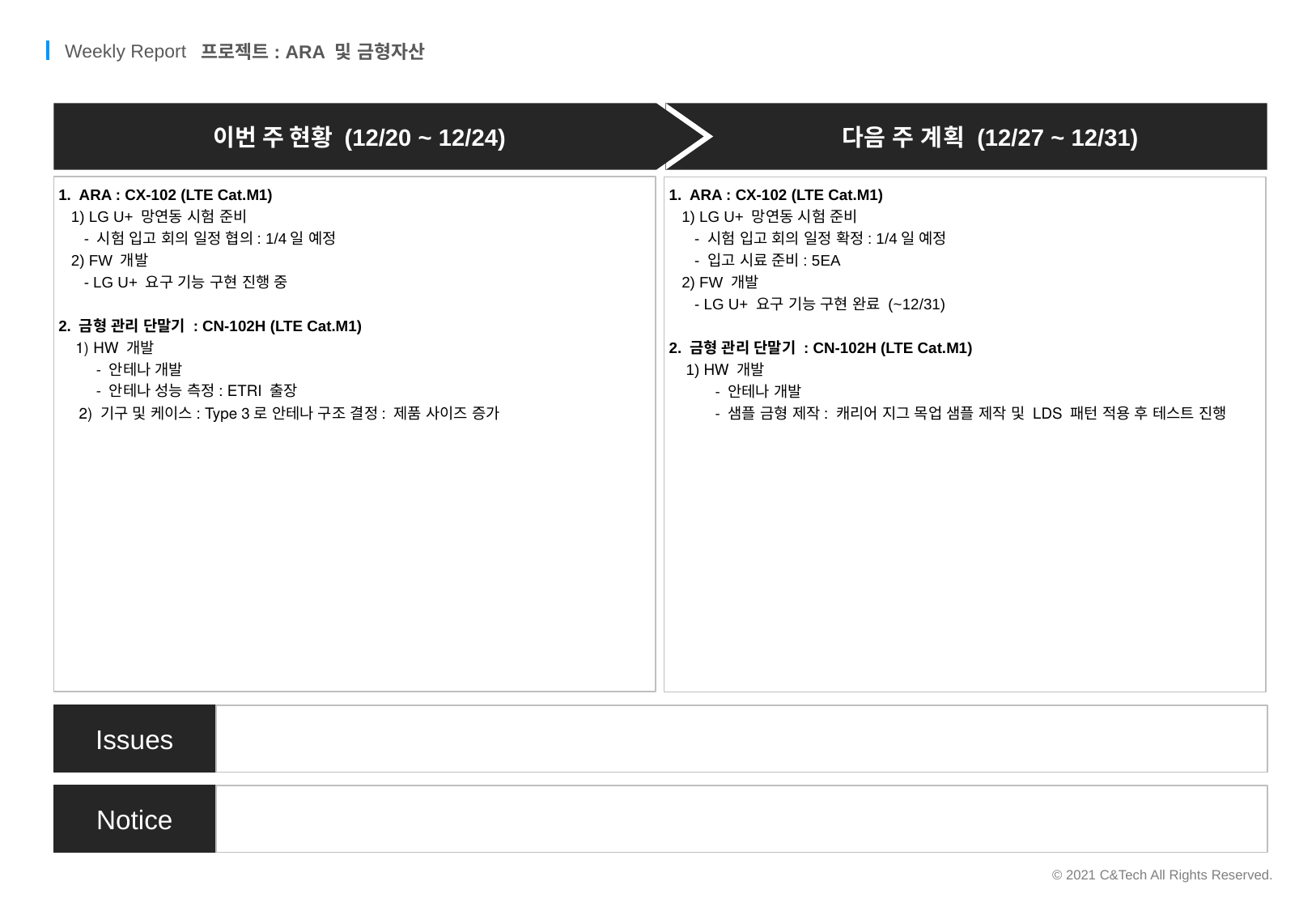

프로젝트: ARA 및 금형자산

이번 주 현황 (12/20 ~ 12/24)
다음 주 계획 (12/27 ~ 12/31)
1.  ARA : CX-102 (LTE Cat.M1)
   1) LG U+ 망연동 시험 준비
      - 시험 입고 회의 일정 협의: 1/4일 예정
   2) FW 개발
      - LG U+ 요구 기능 구현 진행 중

2. 금형 관리 단말기 : CN-102H (LTE Cat.M1)
    1) HW 개발
        - 안테나 개발
        - 안테나 성능 측정: ETRI 출장
    2) 기구 및 케이스: Type 3로 안테나 구조 결정: 제품 사이즈 증가
1.  ARA : CX-102 (LTE Cat.M1)
   1) LG U+ 망연동 시험 준비
      - 시험 입고 회의 일정 확정: 1/4일 예정
      - 입고 시료 준비: 5EA
   2) FW 개발
      - LG U+ 요구 기능 구현 완료 (~12/31)

2. 금형 관리 단말기 : CN-102H (LTE Cat.M1)
    1) HW 개발
          - 안테나 개발
          - 샘플 금형 제작: 캐리어 지그 목업 샘플 제작 및 LDS 패턴 적용 후 테스트 진행
Issues

Notice